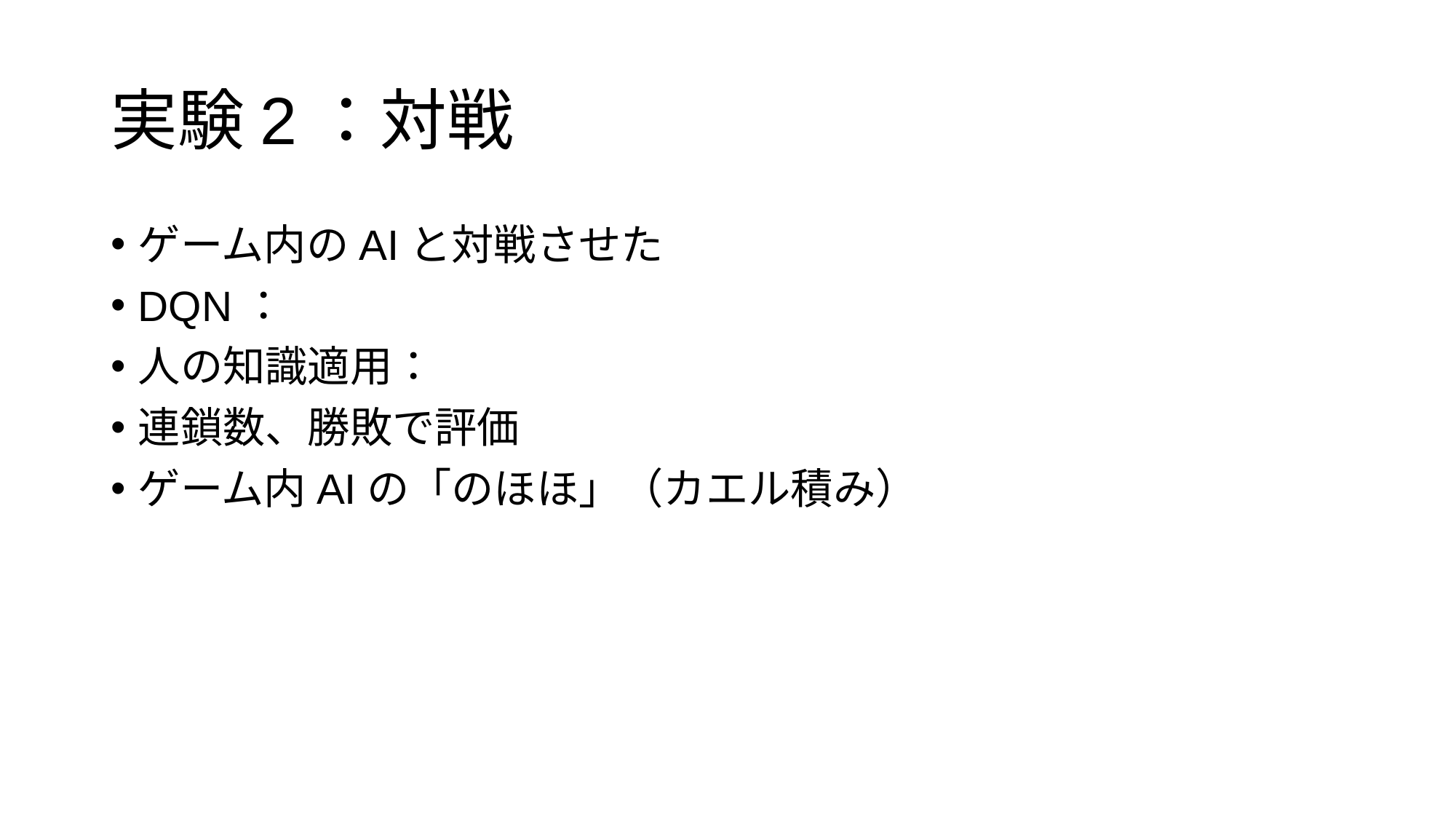

# 実験2：対戦
ゲーム内のAIと対戦させた
DQN：
人の知識適用：
連鎖数、勝敗で評価
ゲーム内AIの「のほほ」（カエル積み）